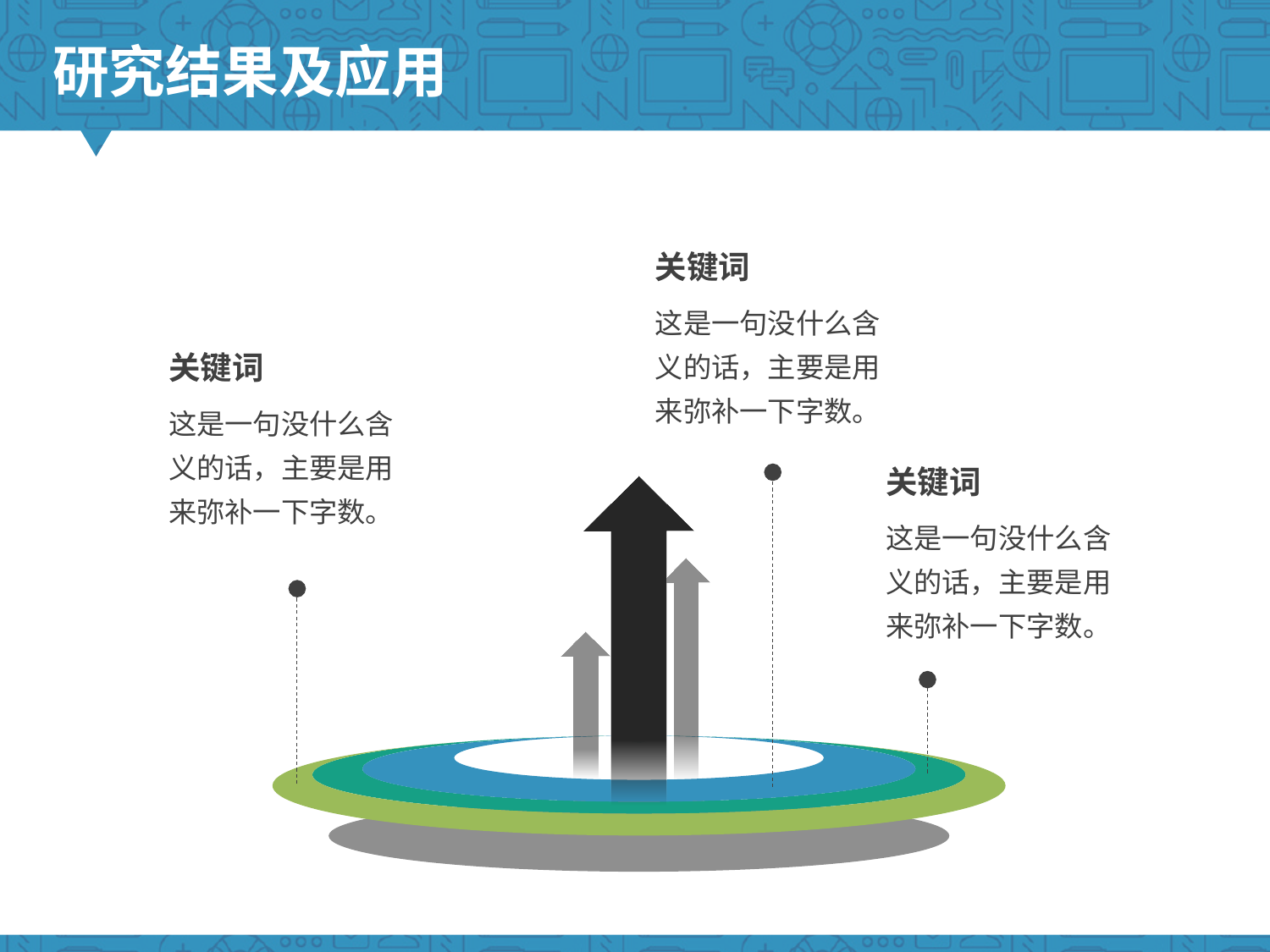

研究结果及应用
16
关键词
这是一句没什么含义的话，主要是用来弥补一下字数。
关键词
这是一句没什么含义的话，主要是用来弥补一下字数。
关键词
这是一句没什么含义的话，主要是用来弥补一下字数。